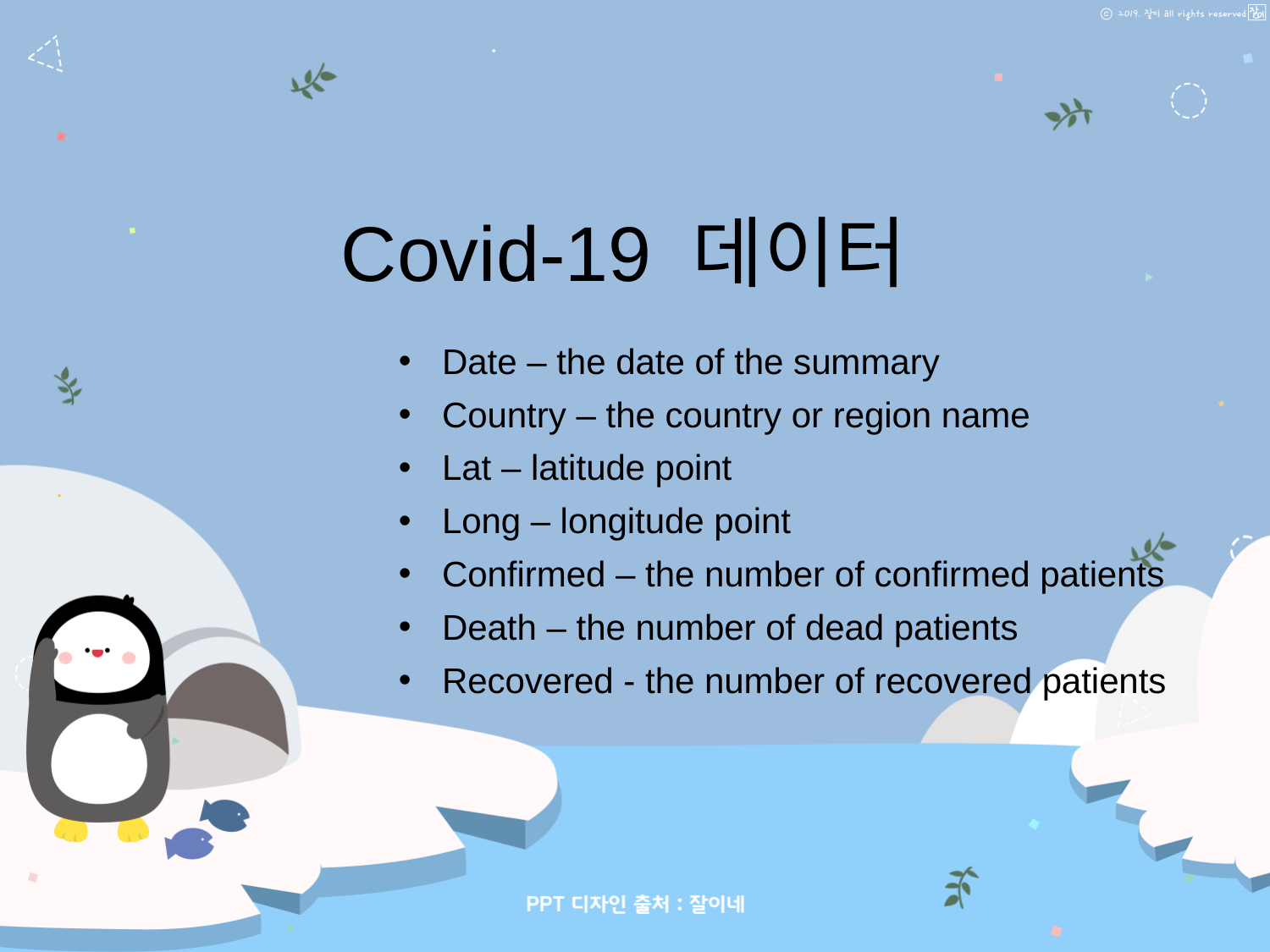

# Covid-19 데이터
Date – the date of the summary
Country – the country or region name
Lat – latitude point
Long – longitude point
Confirmed – the number of confirmed patients
Death – the number of dead patients
Recovered - the number of recovered patients